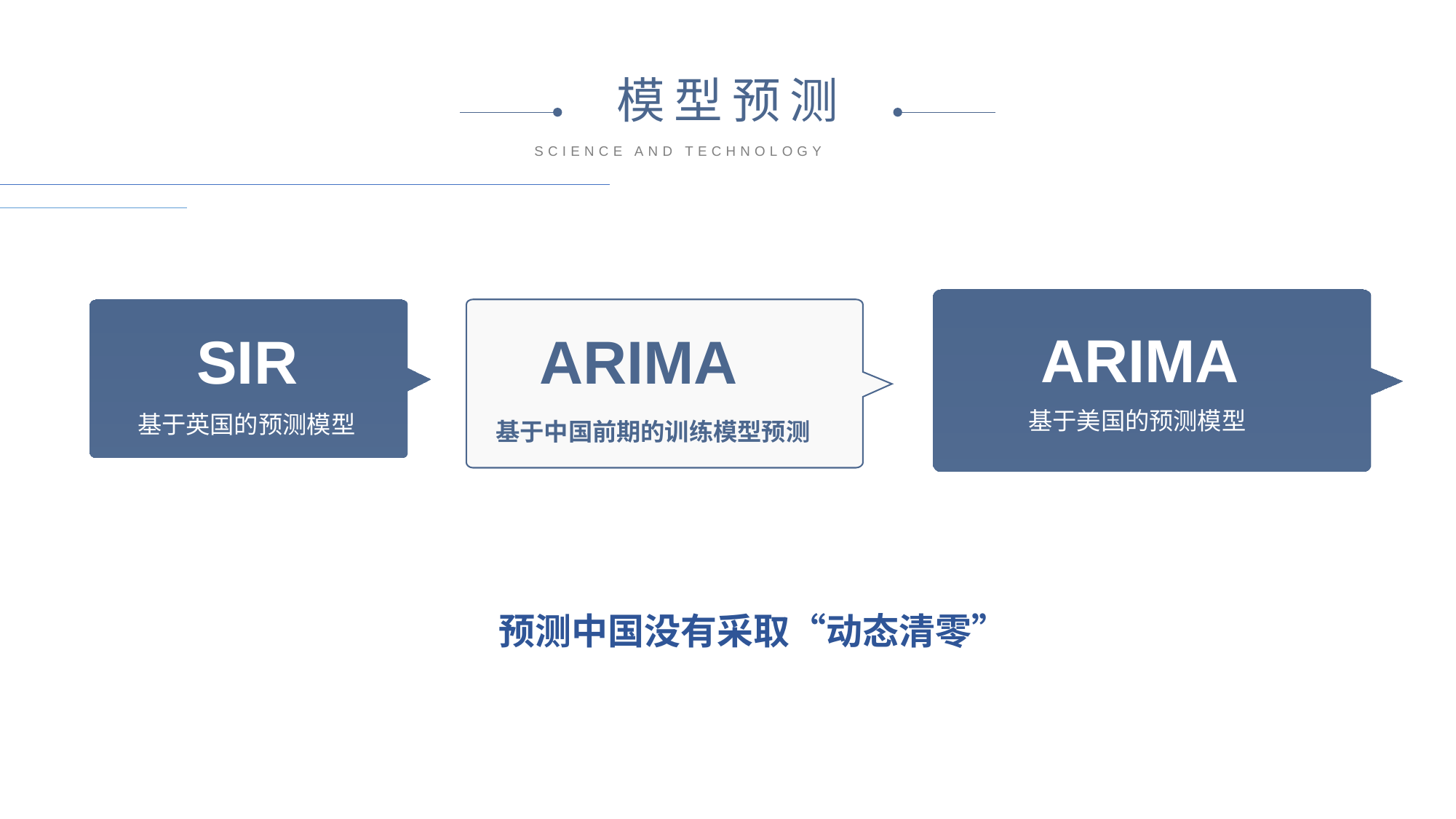

模型预测
SCIENCE AND TECHNOLOGY
ARIMA

SIR

ARIMA

基于中国前期的训练模型预测
基于美国的预测模型
基于英国的预测模型
预测中国没有采取“动态清零”